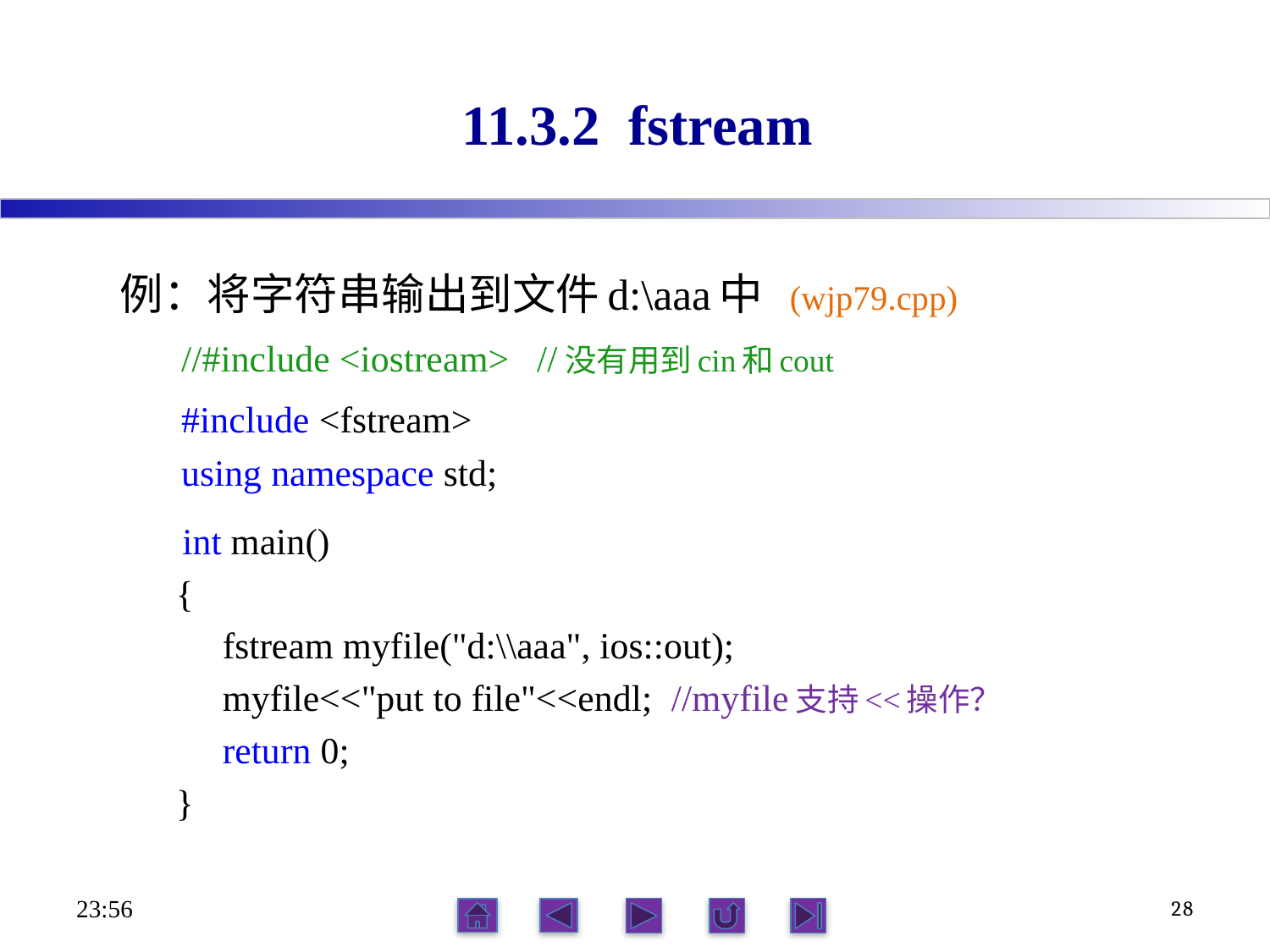

# 11.3.2  fstream
例：将字符串输出到文件d:\aaa中  (wjp79.cpp)
 //#include <iostream>   //没有用到cin和cout
 #include <fstream>
 using namespace std;
 int main()
{
     fstream myfile("d:\\aaa", ios::out);
     myfile<<"put to file"<<endl;  //myfile支持<<操作？
     return 0;
}
23:56
28